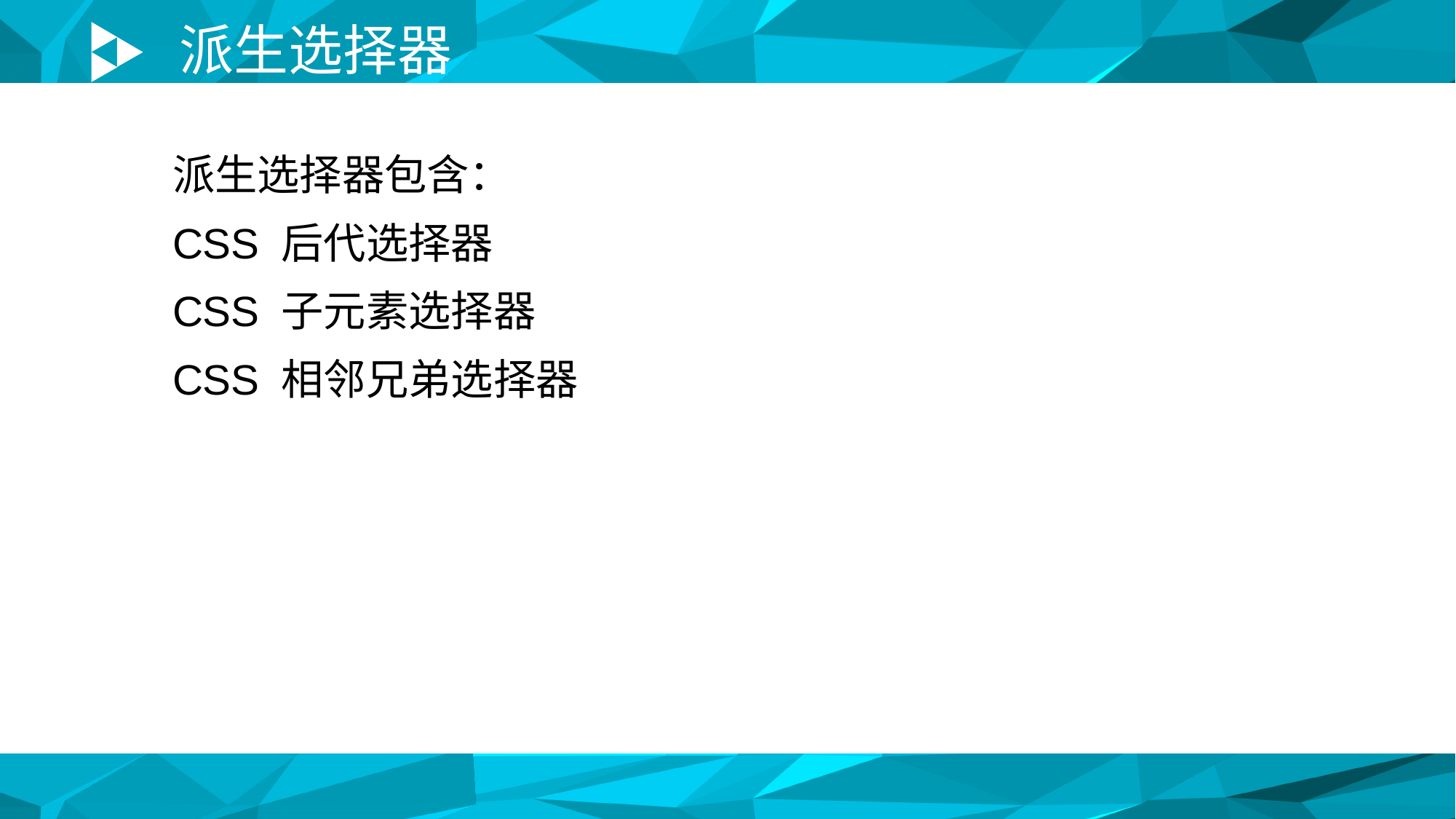

派生选择器
派生选择器包含：
CSS 后代选择器
CSS 子元素选择器
CSS 相邻兄弟选择器